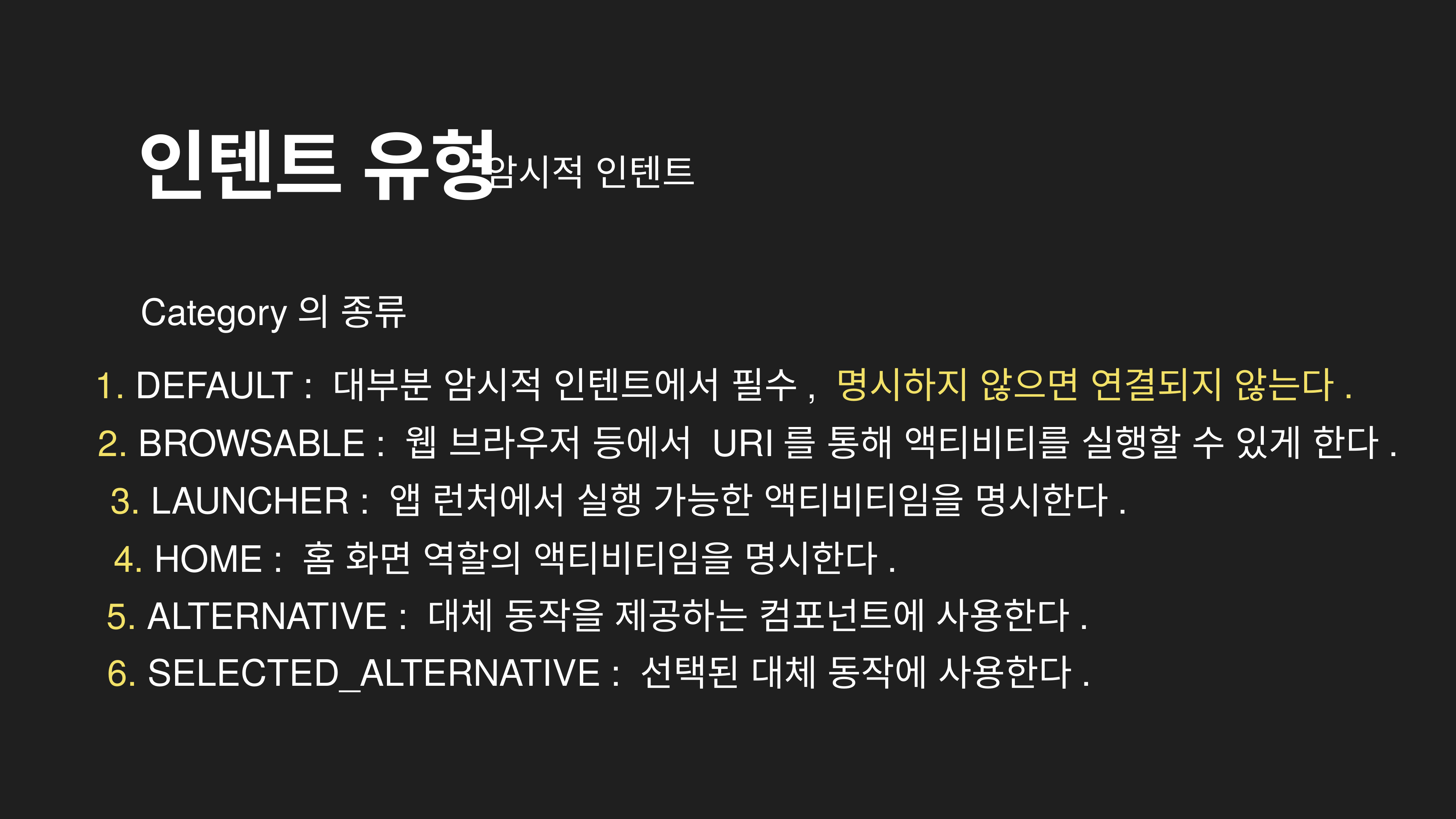

# 인텐트 유형
암시적 인텐트
Category의 종류
1. DEFAULT : 대부분 암시적 인텐트에서 필수, 명시하지 않으면 연결되지 않는다.
2. BROWSABLE : 웹 브라우저 등에서 URI를 통해 액티비티를 실행할 수 있게 한다.
3. LAUNCHER : 앱 런처에서 실행 가능한 액티비티임을 명시한다.
4. HOME : 홈 화면 역할의 액티비티임을 명시한다.
5. ALTERNATIVE : 대체 동작을 제공하는 컴포넌트에 사용한다.
6. SELECTED_ALTERNATIVE : 선택된 대체 동작에 사용한다.